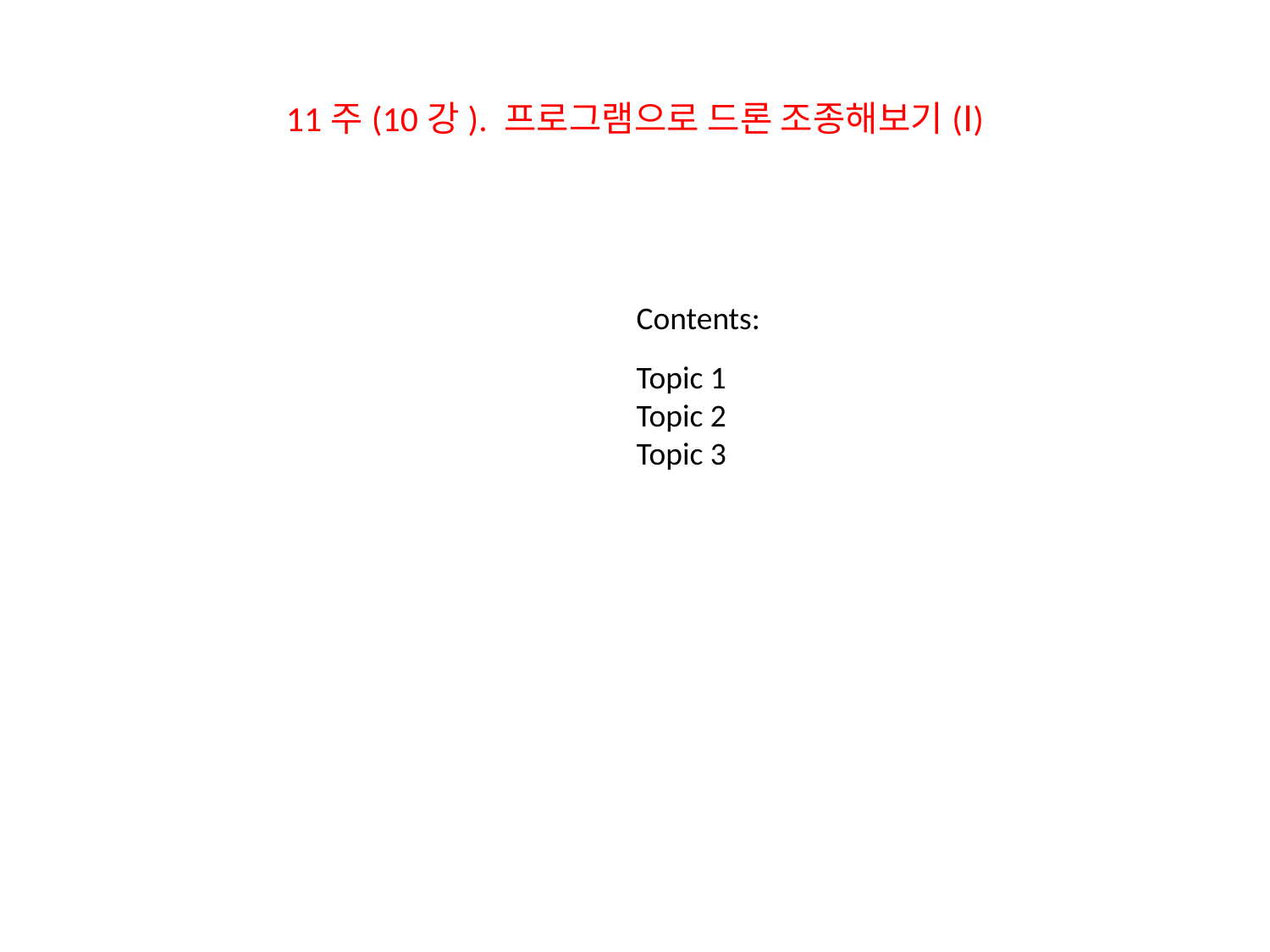

# 11주(10강). 프로그램으로 드론 조종해보기(Ⅰ)

Contents:
Topic 1
Topic 2
Topic 3